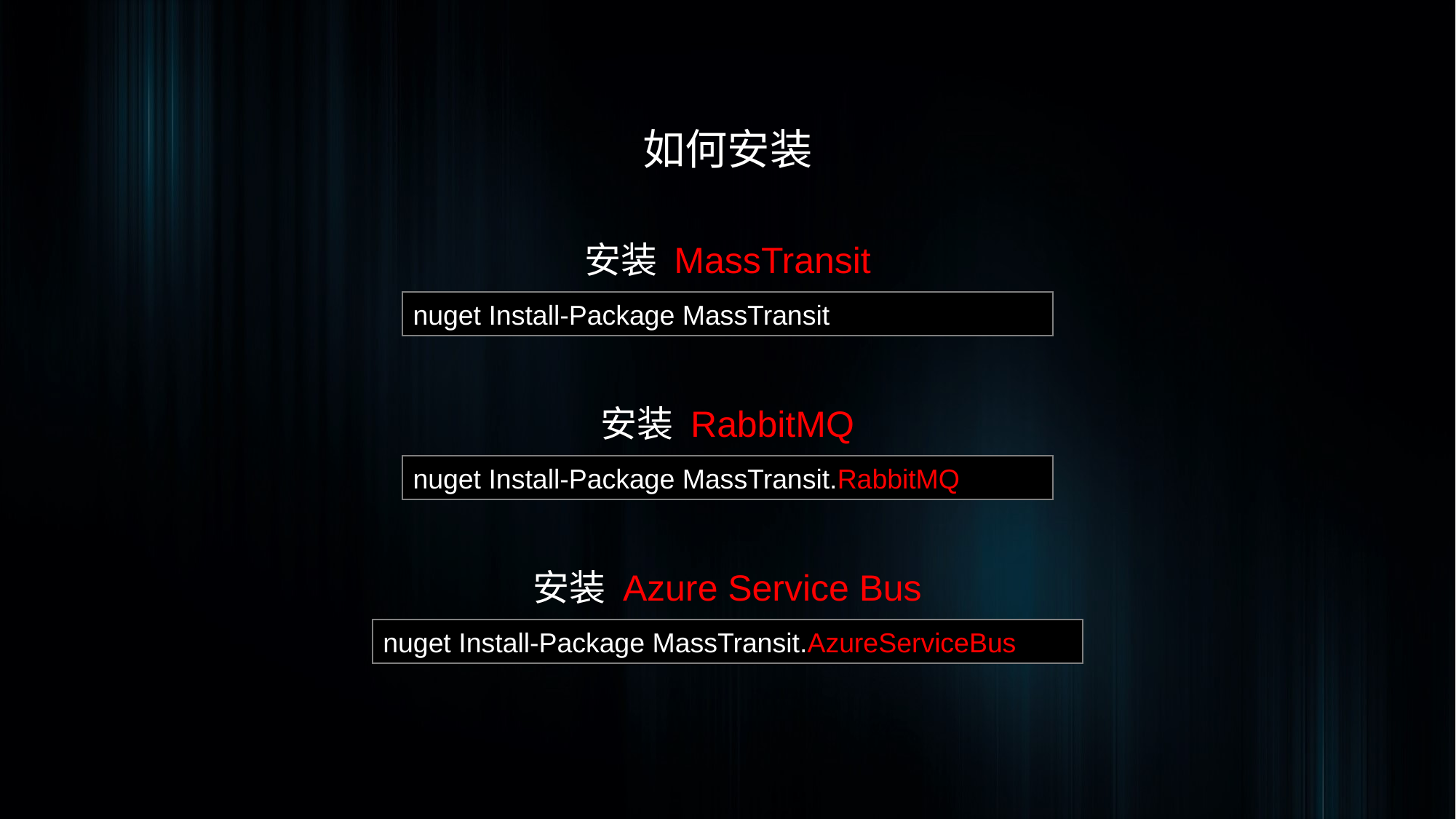

如何安装
安装 MassTransit
nuget Install-Package MassTransit
安装 RabbitMQ
nuget Install-Package MassTransit.RabbitMQ
安装 Azure Service Bus
nuget Install-Package MassTransit.AzureServiceBus